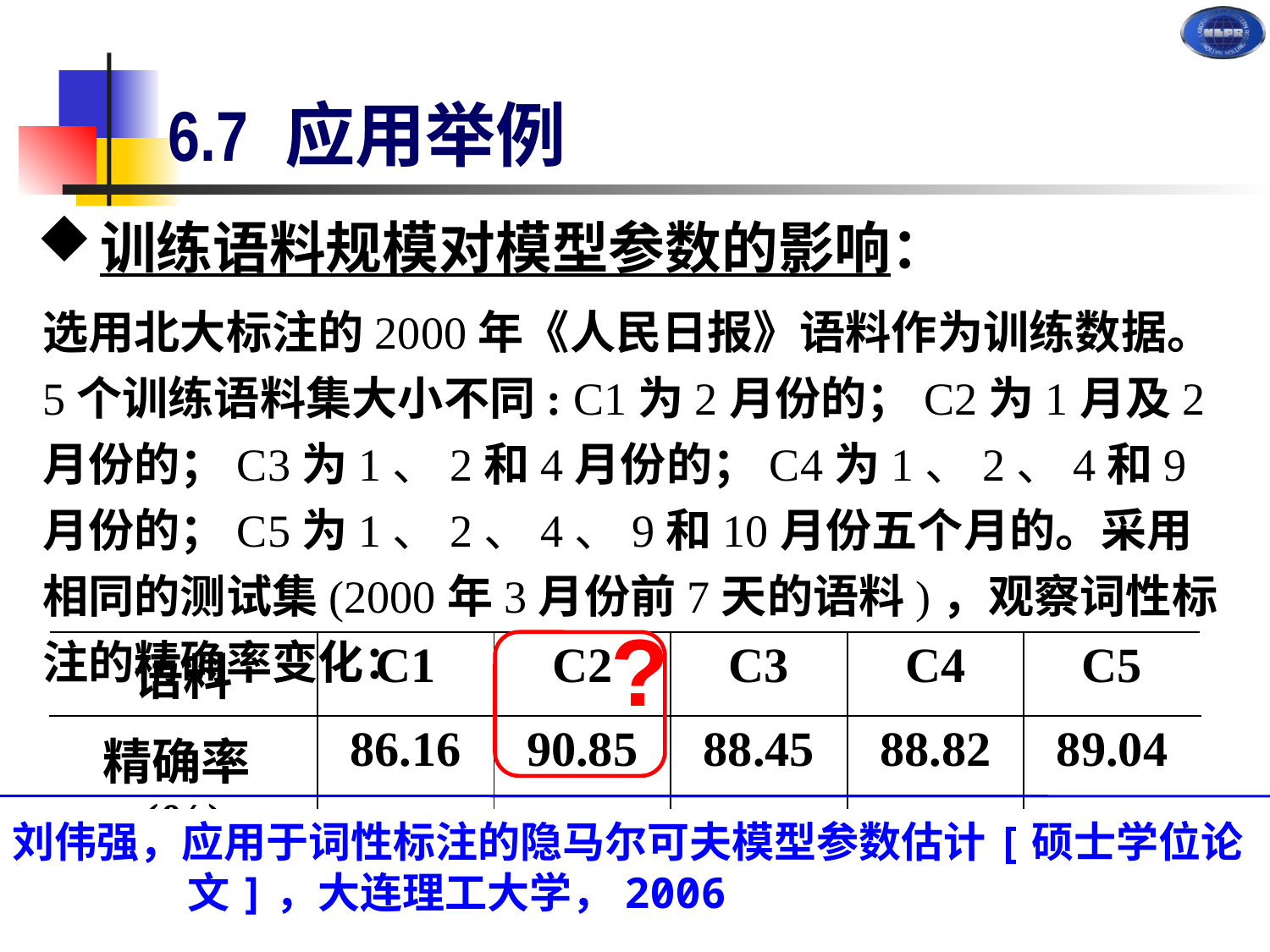

# 6.7 应用举例
训练语料规模对模型参数的影响：
选用北大标注的2000年《人民日报》语料作为训练数据。5个训练语料集大小不同: C1为2月份的；C2为1月及2月份的；C3为1、2和4月份的；C4为1、2、4和9月份的；C5为1、2、4、9和10月份五个月的。采用相同的测试集(2000年3月份前7天的语料)，观察词性标注的精确率变化：
| 语料 | C1 | C2 | C3 | C4 | C5 |
| --- | --- | --- | --- | --- | --- |
| 精确率(%) | 86.16 | 90.85 | 88.45 | 88.82 | 89.04 |

?
刘伟强，应用于词性标注的隐马尔可夫模型参数估计[硕士学位论文]，大连理工大学，2006